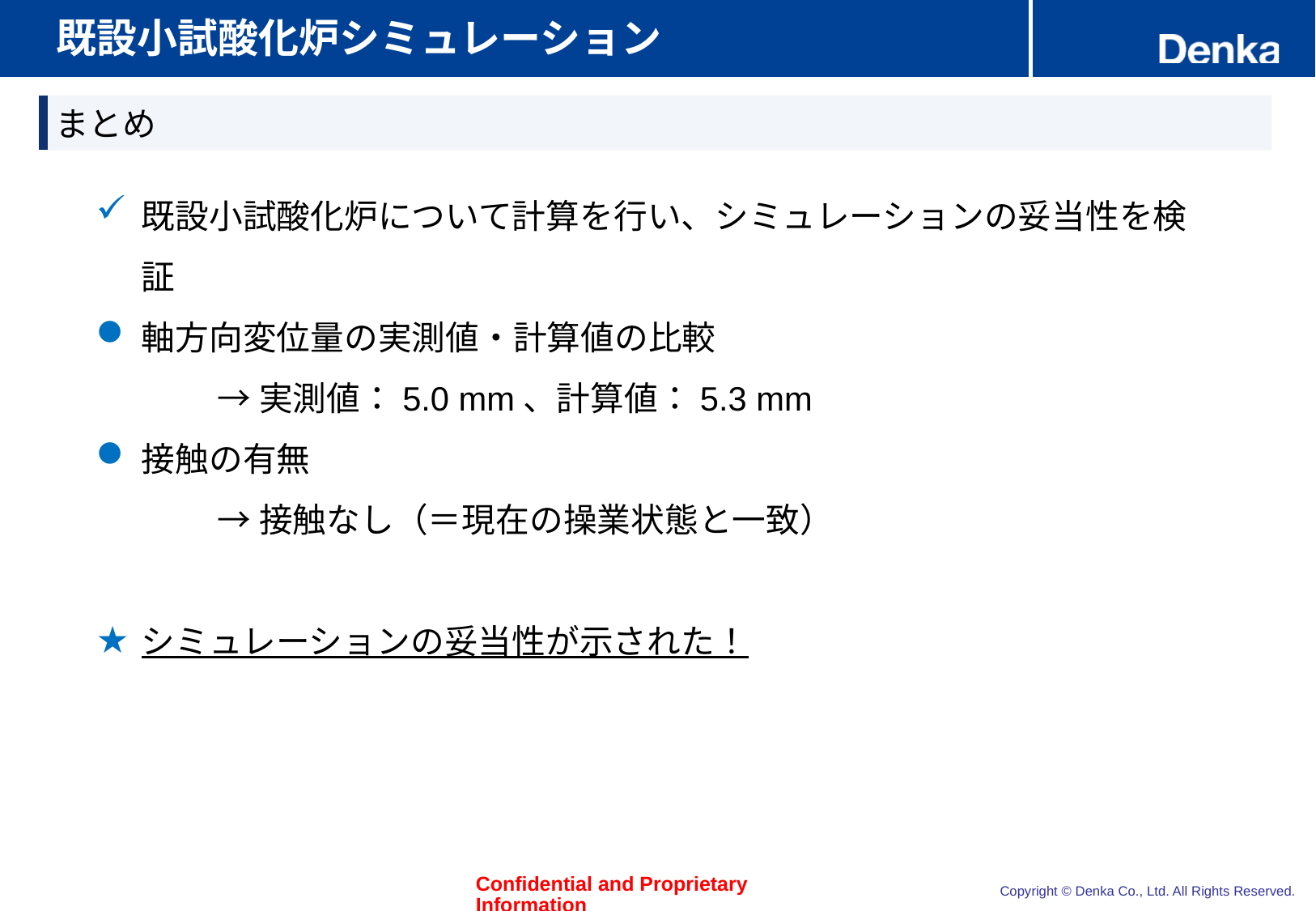

# 既設小試酸化炉シミュレーション
まとめ

既設小試酸化炉について計算を行い、シミュレーションの妥当性を検証
軸方向変位量の実測値・計算値の比較
	→実測値：5.0 mm、計算値：5.3 mm
接触の有無
	→接触なし（＝現在の操業状態と一致）

シミュレーションの妥当性が示された！